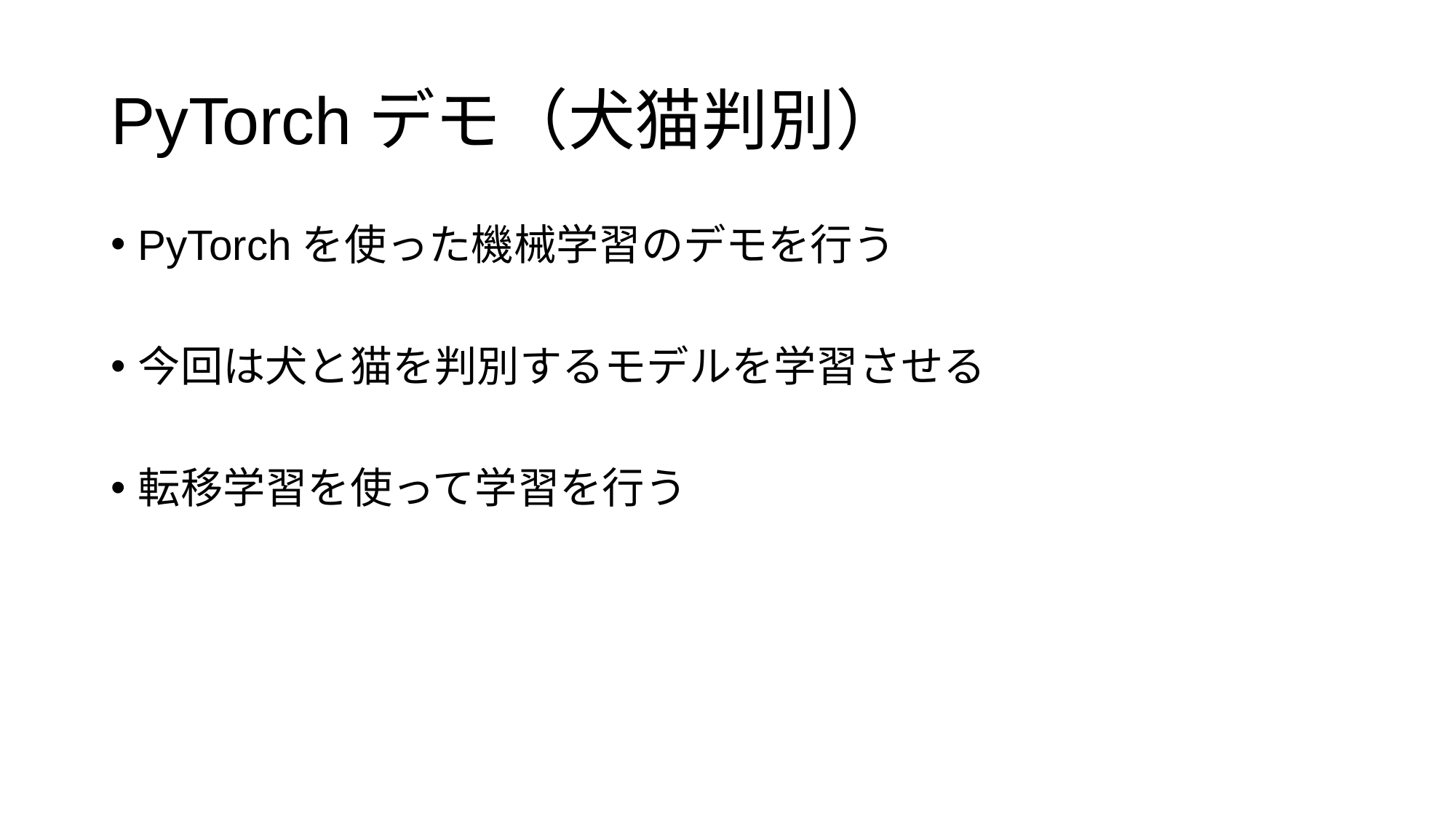

# PyTorchデモ（犬猫判別）
PyTorchを使った機械学習のデモを行う

今回は犬と猫を判別するモデルを学習させる

転移学習を使って学習を行う